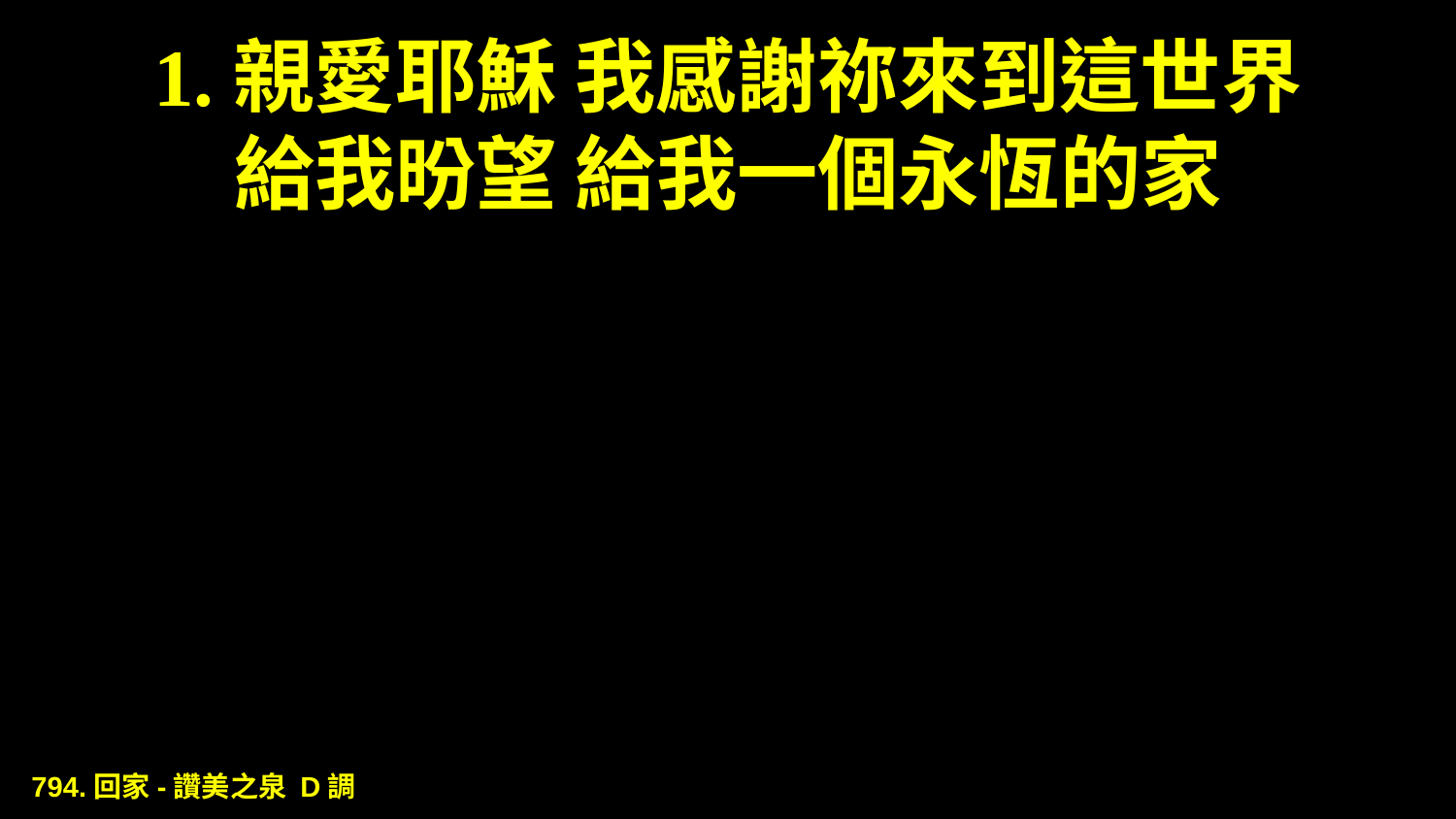

# 1.親愛耶穌 我感謝祢來到這世界 給我昐望 給我一個永恆的家
794.回家-讚美之泉 D調